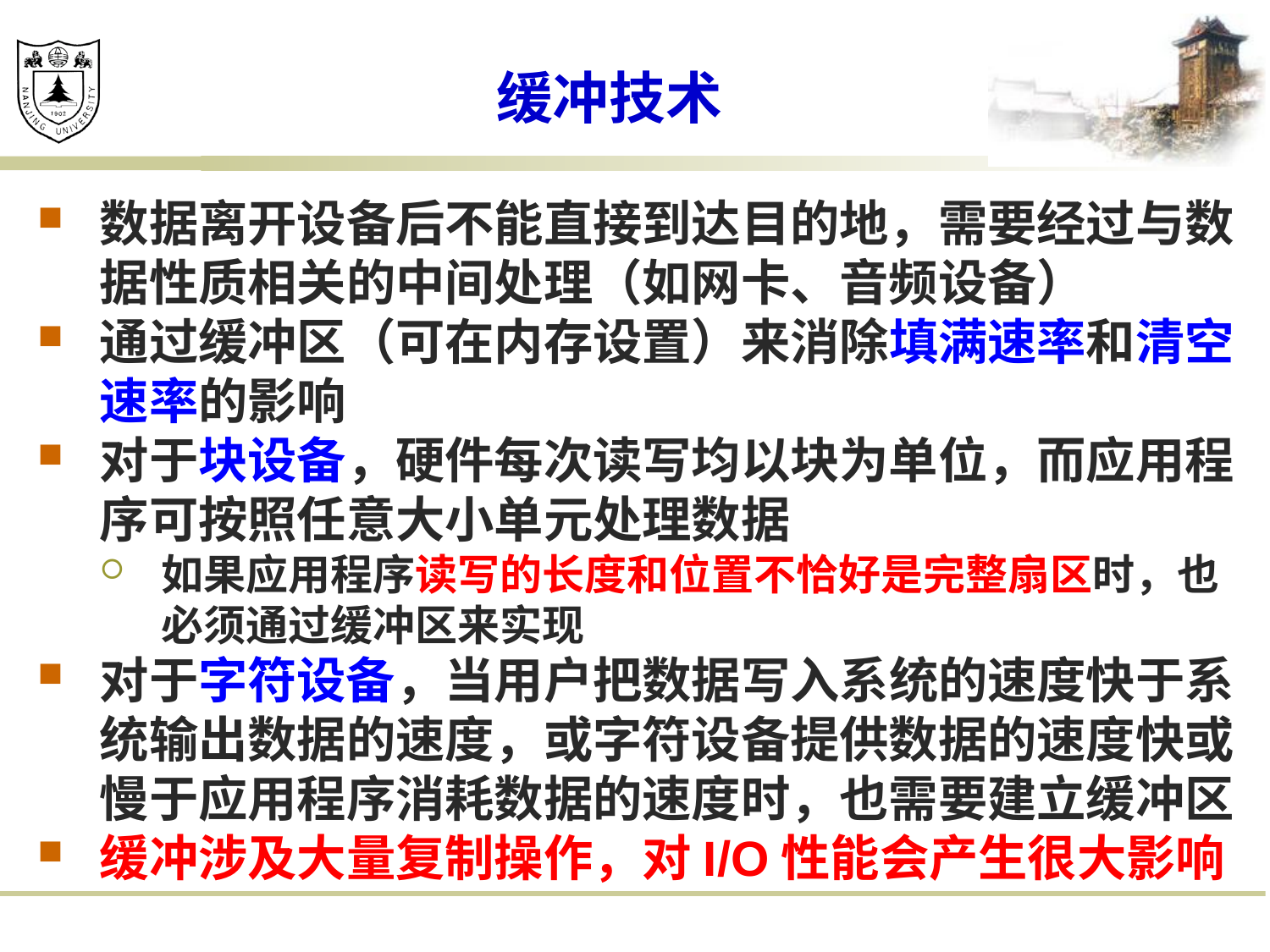

# 缓冲技术
数据离开设备后不能直接到达目的地，需要经过与数据性质相关的中间处理（如网卡、音频设备）
通过缓冲区（可在内存设置）来消除填满速率和清空速率的影响
对于块设备，硬件每次读写均以块为单位，而应用程序可按照任意大小单元处理数据
如果应用程序读写的长度和位置不恰好是完整扇区时，也必须通过缓冲区来实现
对于字符设备，当用户把数据写入系统的速度快于系统输出数据的速度，或字符设备提供数据的速度快或慢于应用程序消耗数据的速度时，也需要建立缓冲区
缓冲涉及大量复制操作，对I/O性能会产生很大影响
29